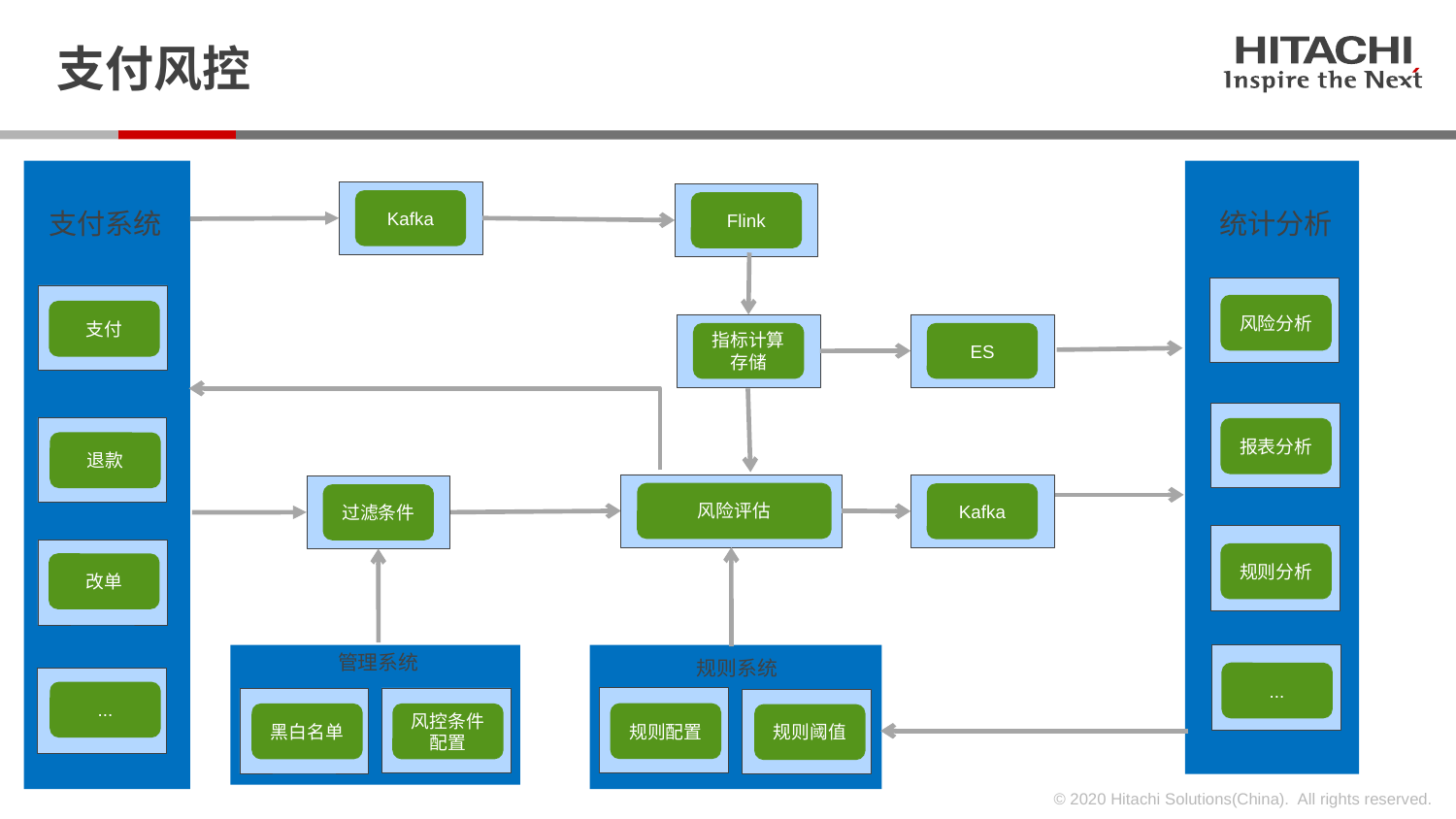

# 支付风控

Kafka
Flink
支付系统
统计分析

风险分析
支付

ES
指标计算存储

报表分析
退款

风险评估
Kafka
过滤条件

规则分析
改单
管理系统

规则系统
...

...

规则配置
黑白名单
风控条件配置
规则阈值